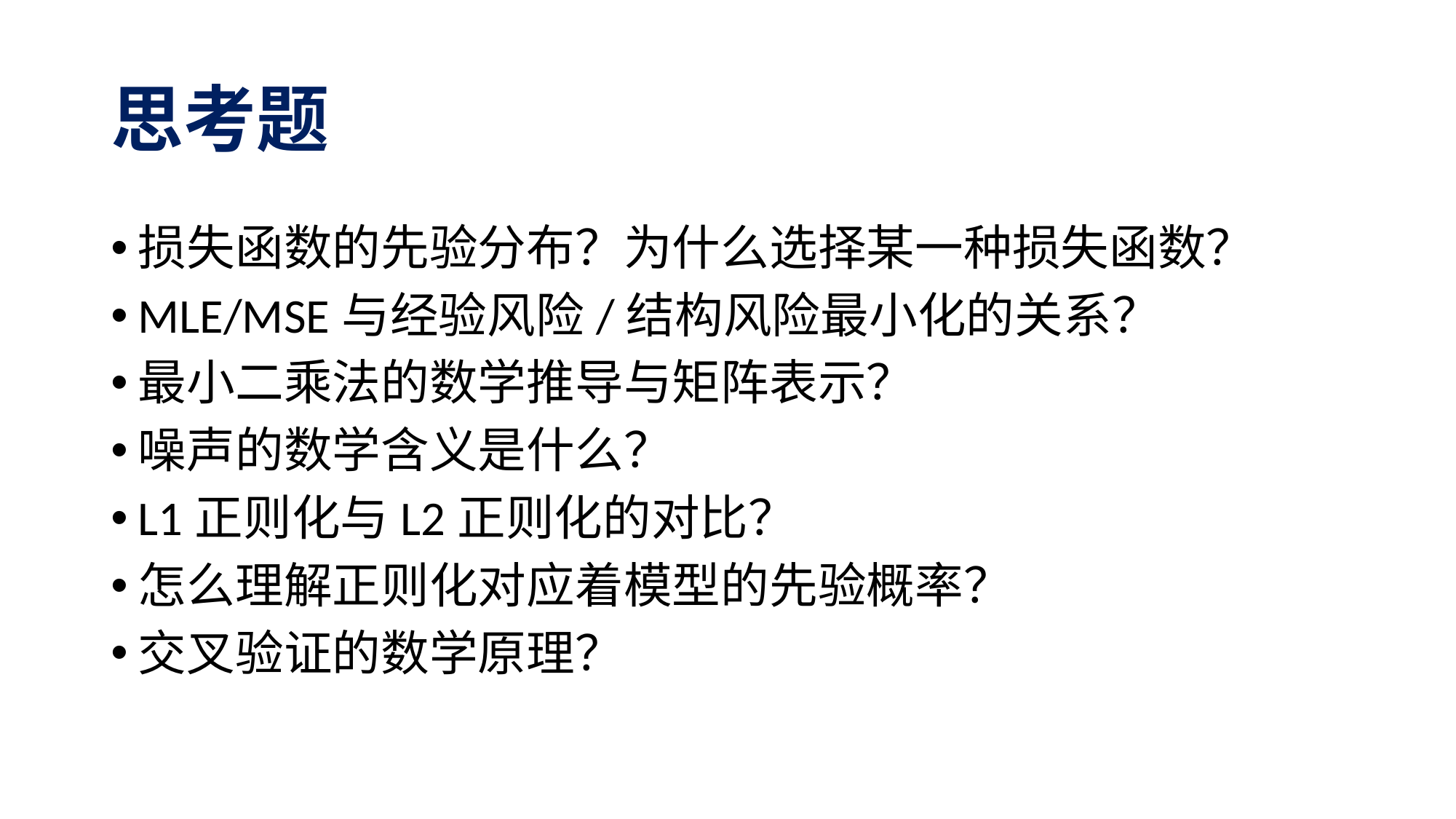

# 思考题
损失函数的先验分布？为什么选择某一种损失函数？
MLE/MSE与经验风险/结构风险最小化的关系？
最小二乘法的数学推导与矩阵表示？
噪声的数学含义是什么？
L1正则化与L2正则化的对比？
怎么理解正则化对应着模型的先验概率？
交叉验证的数学原理？